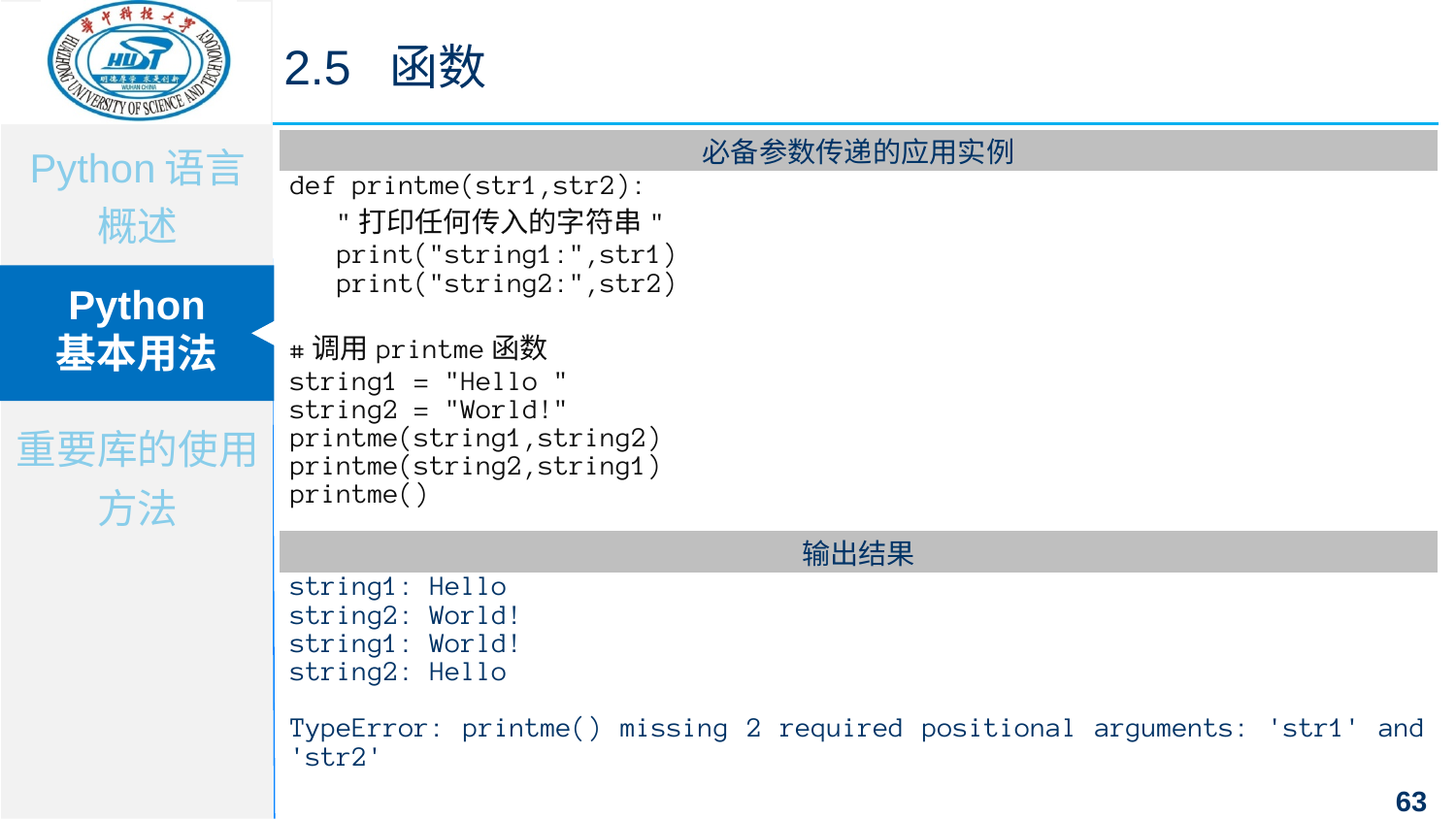

2.5  函数
| 必备参数传递的应用实例 |
| --- |
| def printme(str1,str2): "打印任何传入的字符串" print("string1:",str1) print("string2:",str2) #调用printme函数 string1 = "Hello " string2 = "World!" printme(string1,string2) printme(string2,string1) printme() |
| 输出结果 |
| string1: Hello string2: World! string1: World! string2: Hello   TypeError: printme() missing 2 required positional arguments: 'str1' and 'str2' |